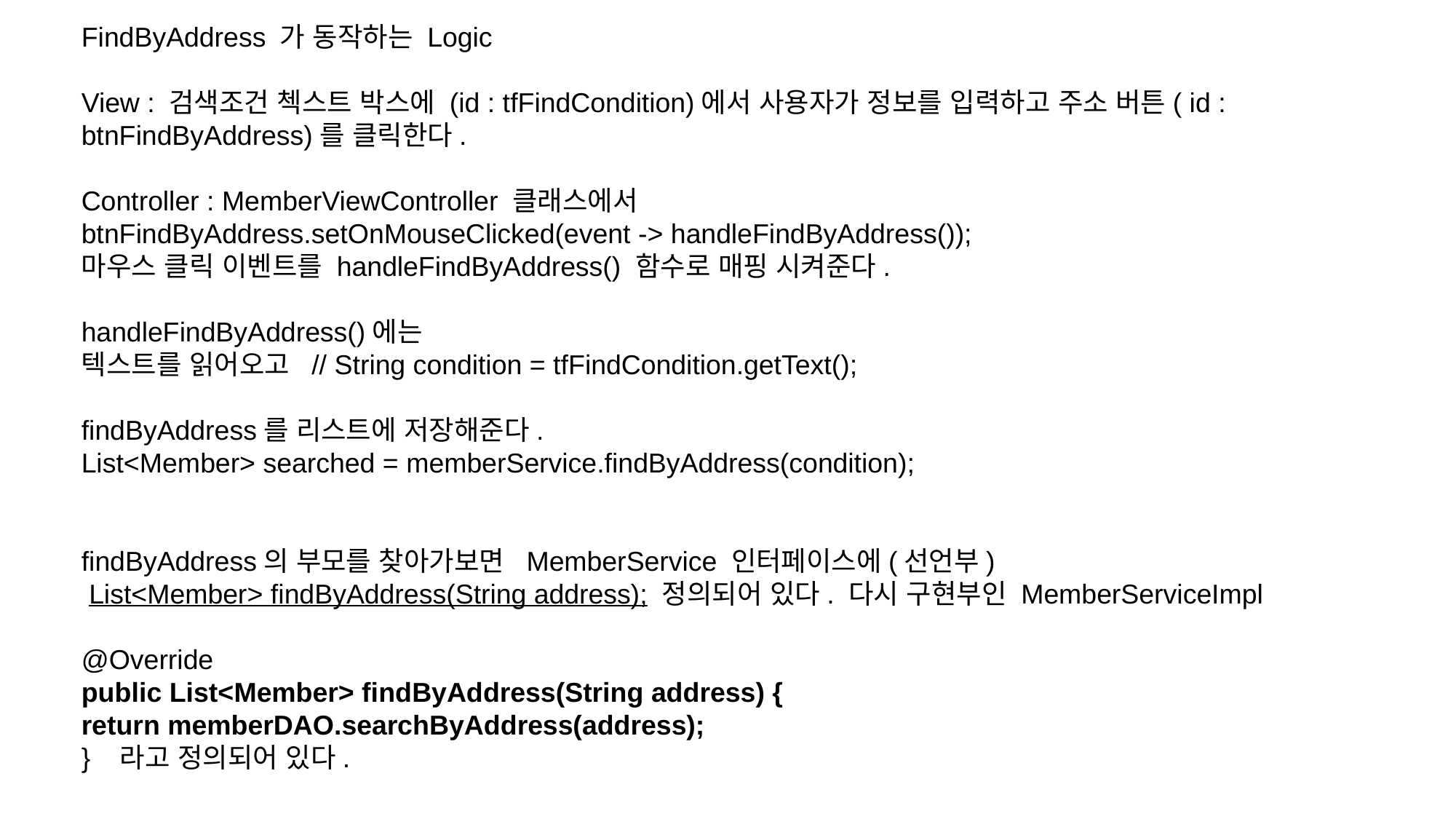

FindByAddress 가 동작하는 Logic

View : 검색조건 첵스트 박스에 (id : tfFindCondition)에서 사용자가 정보를 입력하고 주소 버튼( id : btnFindByAddress)를 클릭한다.

Controller : MemberViewController 클래스에서
btnFindByAddress.setOnMouseClicked(event -> handleFindByAddress());
마우스 클릭 이벤트를 handleFindByAddress() 함수로 매핑 시켜준다.

handleFindByAddress()에는
텍스트를 읽어오고  // String condition = tfFindCondition.getText();

findByAddress를 리스트에 저장해준다.
List<Member> searched = memberService.findByAddress(condition);

findByAddress의 부모를 찾아가보면  MemberService 인터페이스에(선언부)
 List<Member> findByAddress(String address); 정의되어 있다. 다시 구현부인 MemberServiceImpl

@Override
public List<Member> findByAddress(String address) {
return memberDAO.searchByAddress(address);
}   라고 정의되어 있다.